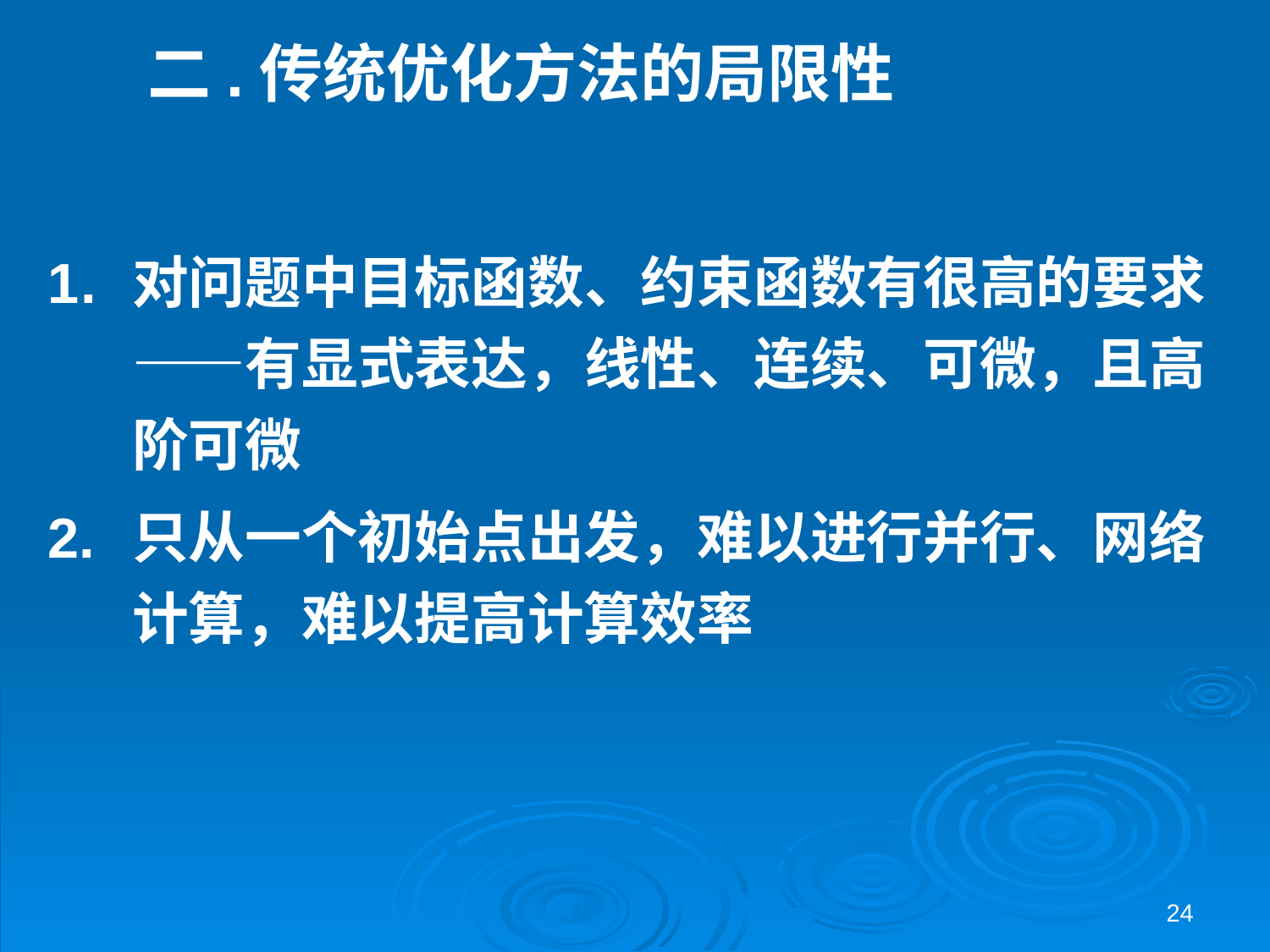

# 二.传统优化方法的局限性

对问题中目标函数、约束函数有很高的要求——有显式表达，线性、连续、可微，且高阶可微
2.	只从一个初始点出发，难以进行并行、网络计算，难以提高计算效率

24